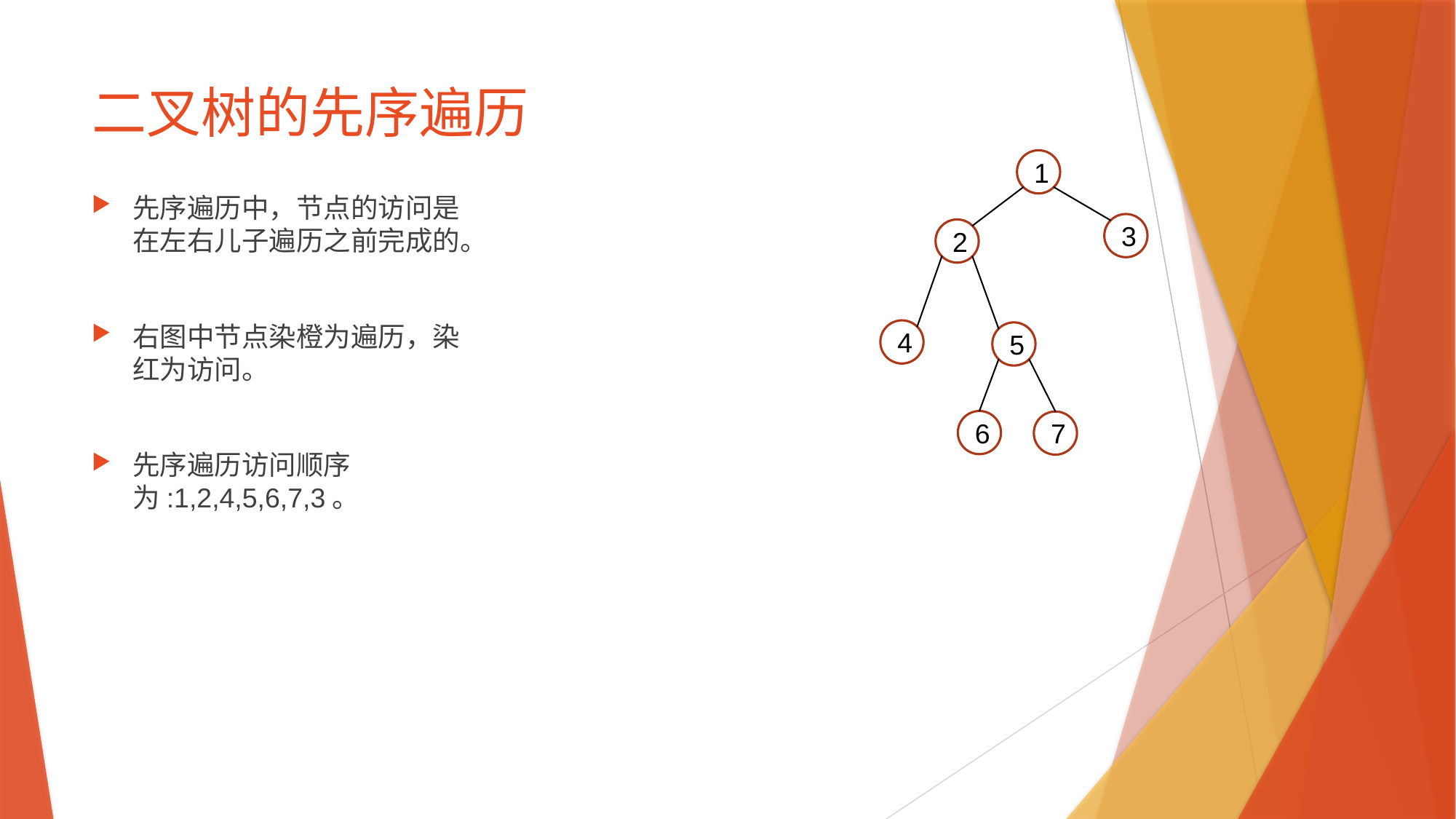

# 二叉树的先序遍历
1
先序遍历中，节点的访问是在左右儿子遍历之前完成的。

右图中节点染橙为遍历，染红为访问。

先序遍历访问顺序为:1,2,4,5,6,7,3。
3
2
4
5
6
7